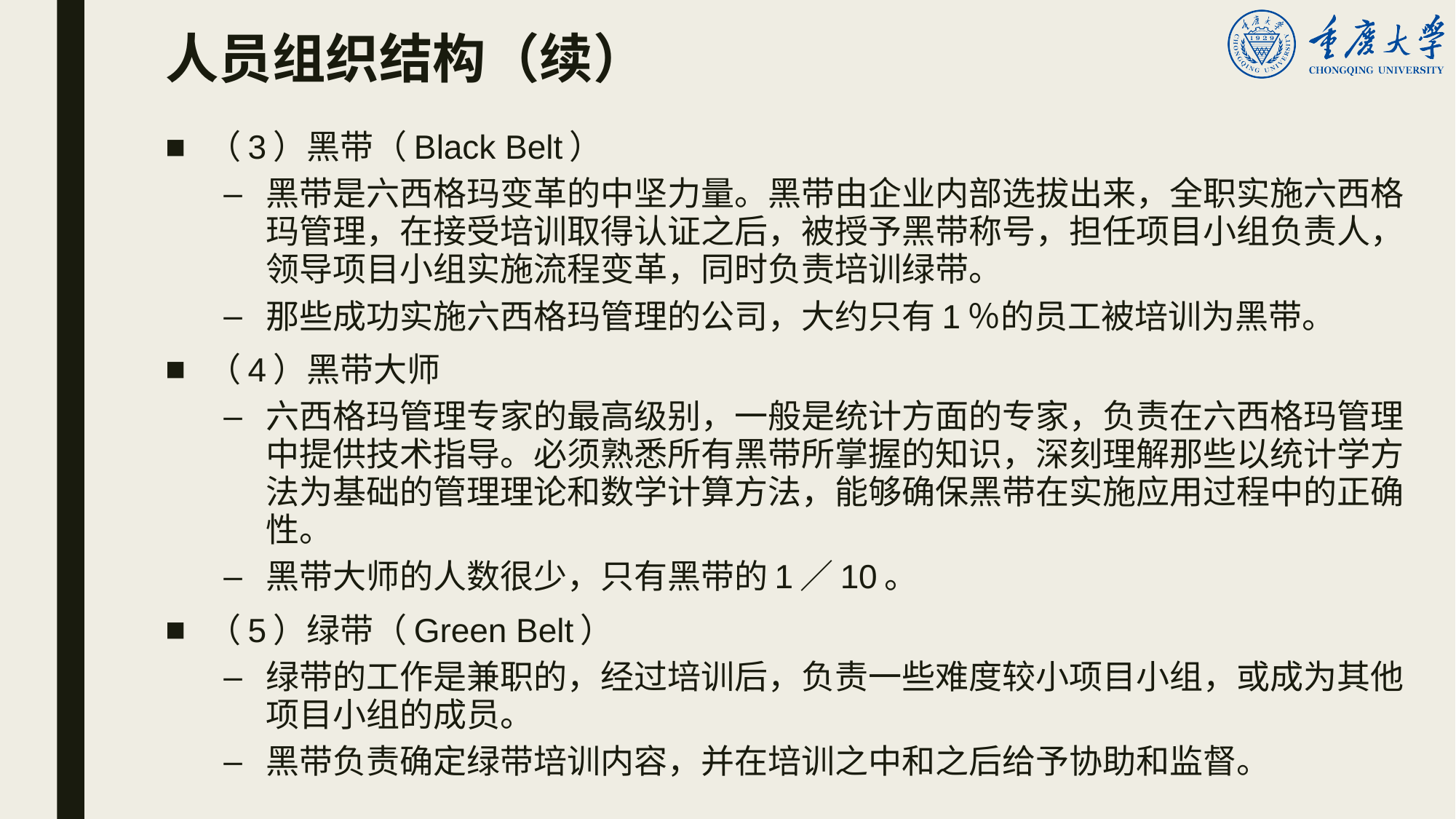

# 人员组织结构（续）
（3）黑带（Black Belt）
黑带是六西格玛变革的中坚力量。黑带由企业内部选拔出来，全职实施六西格玛管理，在接受培训取得认证之后，被授予黑带称号，担任项目小组负责人，领导项目小组实施流程变革，同时负责培训绿带。
那些成功实施六西格玛管理的公司，大约只有1％的员工被培训为黑带。
（4）黑带大师
六西格玛管理专家的最高级别，一般是统计方面的专家，负责在六西格玛管理中提供技术指导。必须熟悉所有黑带所掌握的知识，深刻理解那些以统计学方法为基础的管理理论和数学计算方法，能够确保黑带在实施应用过程中的正确性。
黑带大师的人数很少，只有黑带的1／10。
（5）绿带（Green Belt）
绿带的工作是兼职的，经过培训后，负责一些难度较小项目小组，或成为其他项目小组的成员。
黑带负责确定绿带培训内容，并在培训之中和之后给予协助和监督。